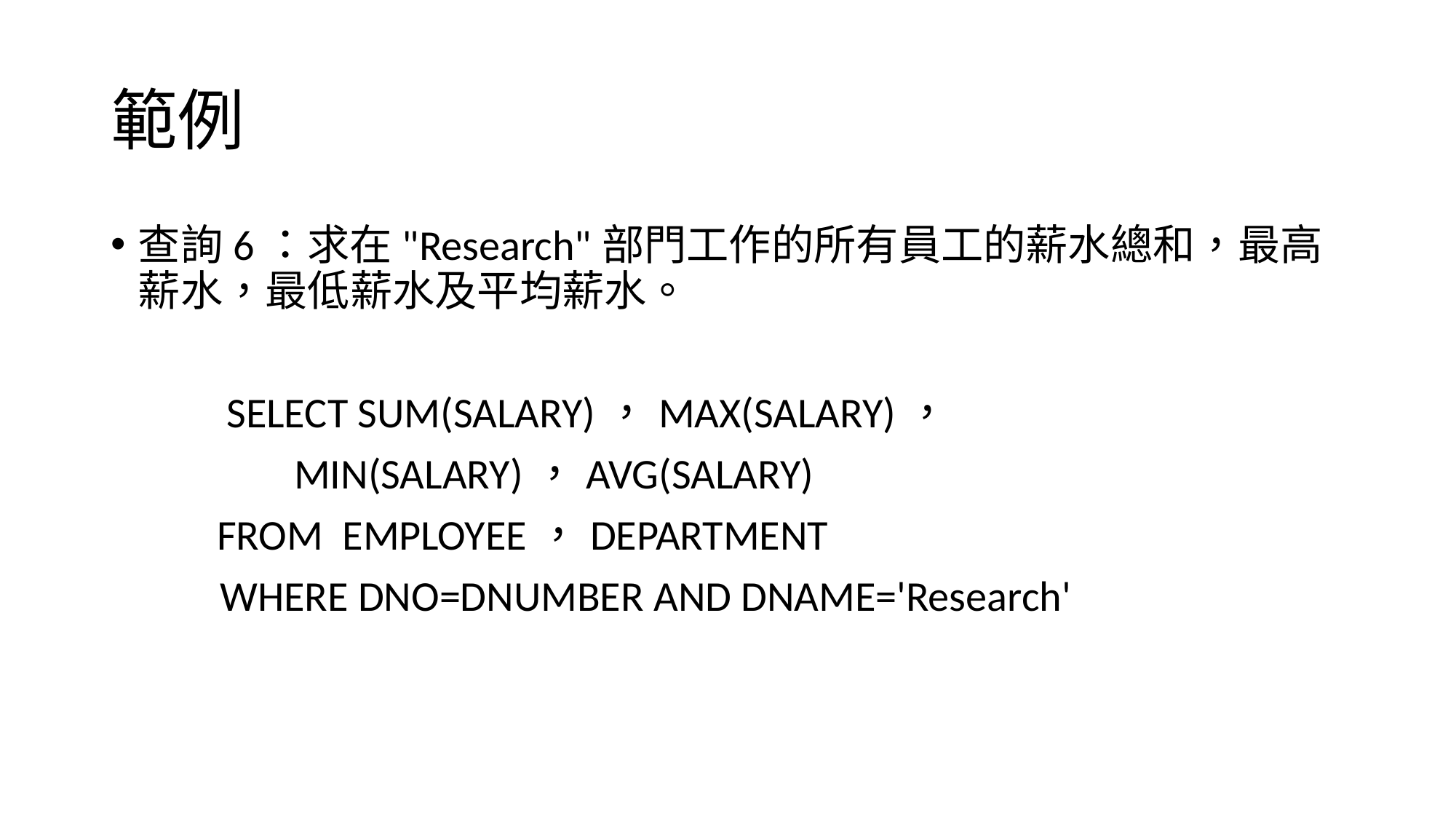

# 範例
查詢6：求在"Research"部門工作的所有員工的薪水總和，最高薪水，最低薪水及平均薪水。

            SELECT SUM(SALARY)，MAX(SALARY)，
                   MIN(SALARY)，AVG(SALARY)
           FROM  EMPLOYEE，DEPARTMENT
	WHERE DNO=DNUMBER AND DNAME='Research'